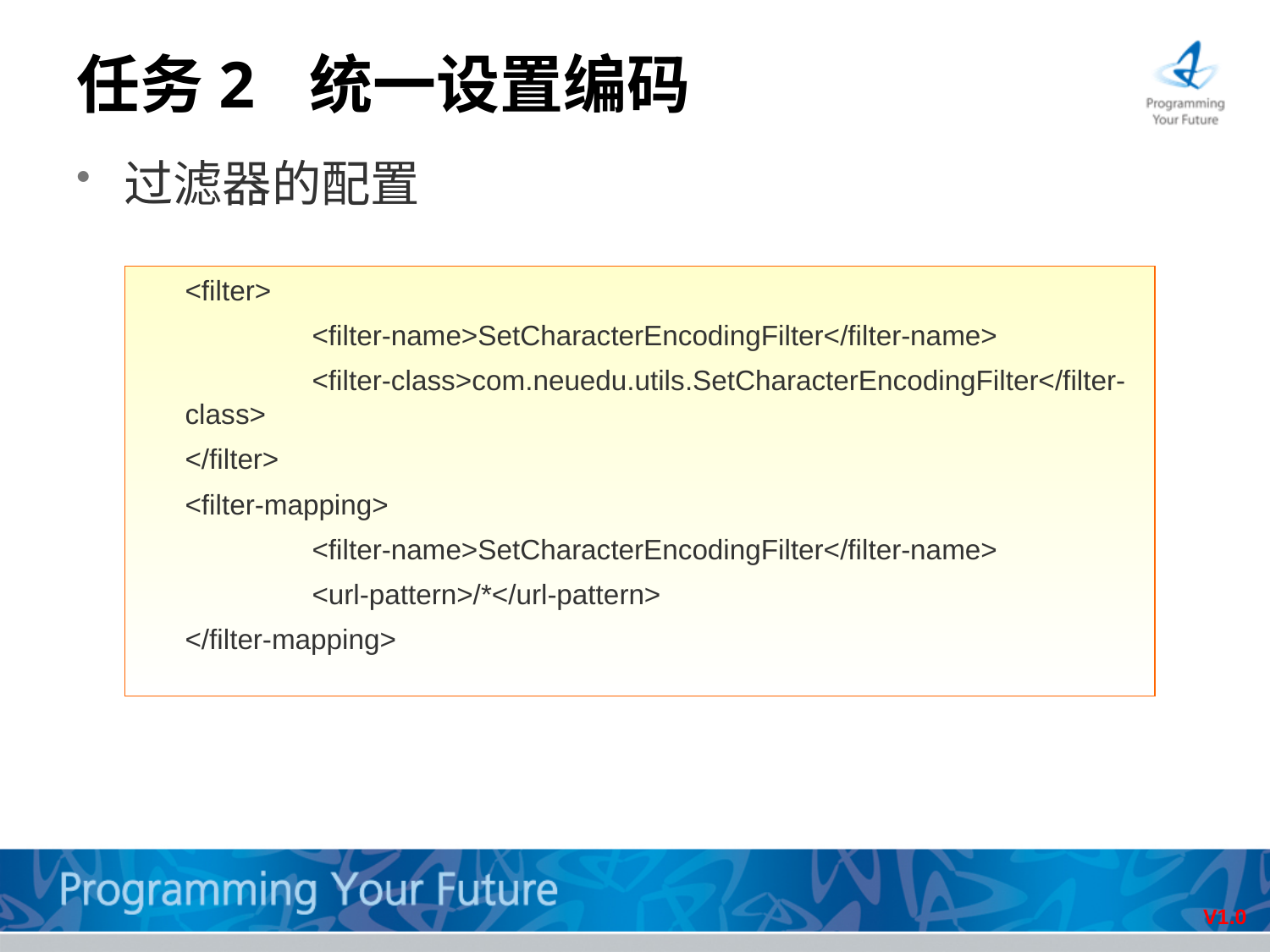

# 任务2 统一设置编码
过滤器的配置
	<filter>
		<filter-name>SetCharacterEncodingFilter</filter-name>
		<filter-class>com.neuedu.utils.SetCharacterEncodingFilter</filter-class>
	</filter>
	<filter-mapping>
		<filter-name>SetCharacterEncodingFilter</filter-name>
		<url-pattern>/*</url-pattern>
	</filter-mapping>